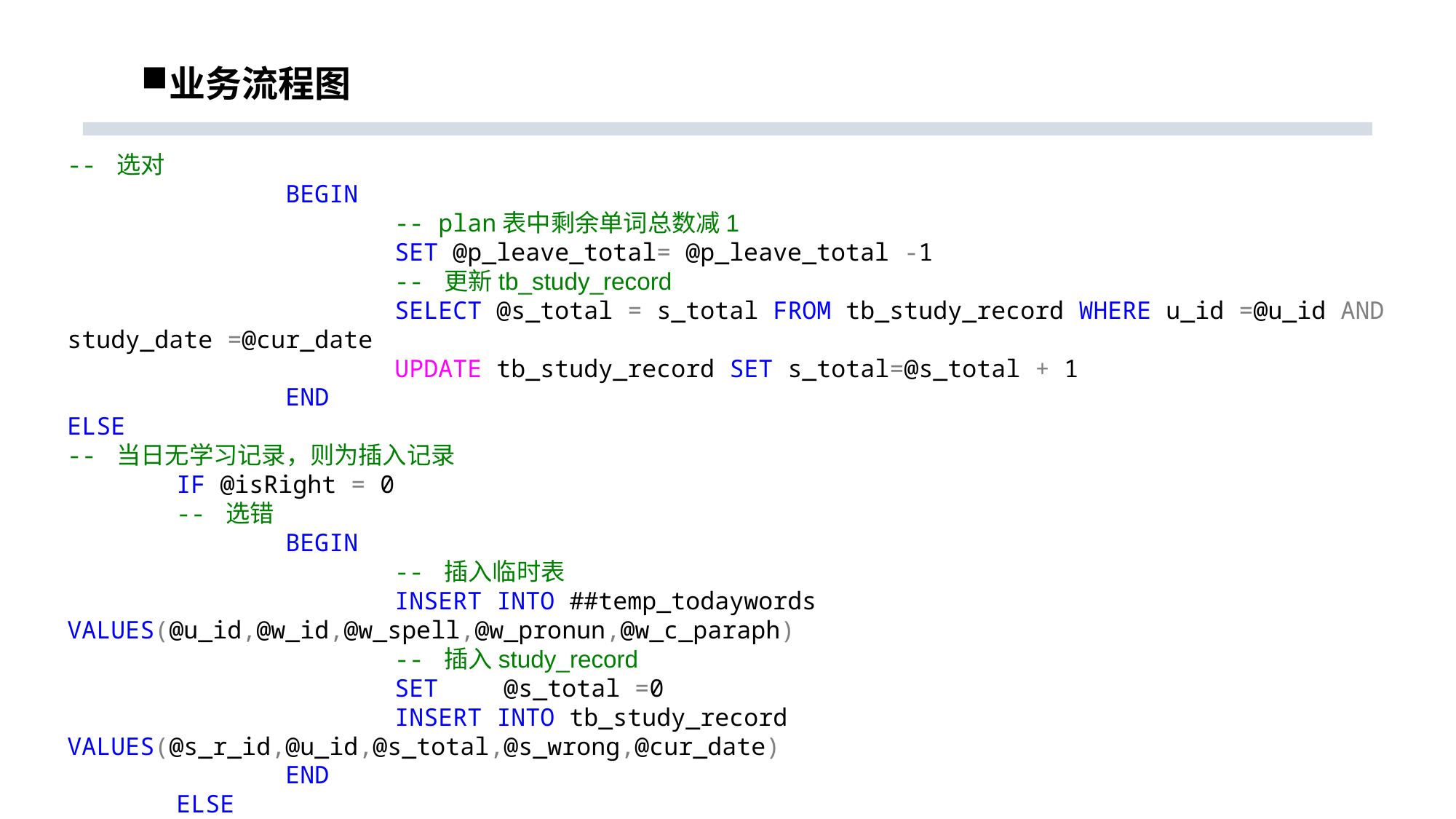

# 业务流程图
-- 选对
		BEGIN
			-- plan表中剩余单词总数减1
			SET @p_leave_total= @p_leave_total -1
			-- 更新tb_study_record
			SELECT @s_total = s_total FROM tb_study_record WHERE u_id =@u_id AND study_date =@cur_date
			UPDATE tb_study_record SET s_total=@s_total + 1
		END
ELSE
-- 当日无学习记录，则为插入记录
	IF @isRight = 0
	-- 选错
		BEGIN
			-- 插入临时表
			INSERT INTO ##temp_todaywords VALUES(@u_id,@w_id,@w_spell,@w_pronun,@w_c_paraph)
			-- 插入study_record
			SET	@s_total =0
			INSERT INTO tb_study_record VALUES(@s_r_id,@u_id,@s_total,@s_wrong,@cur_date)
		END
	ELSE